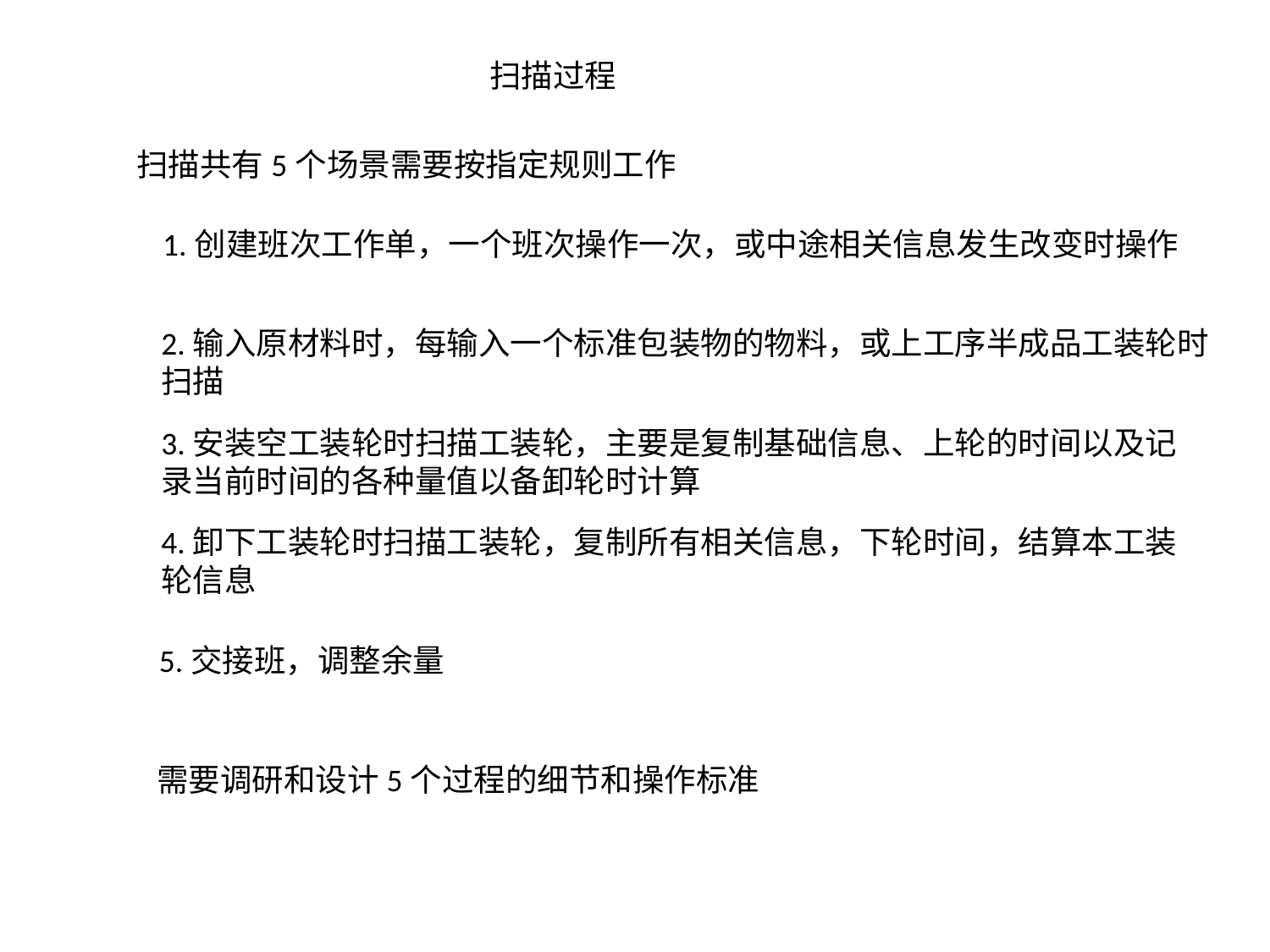

扫描过程
扫描共有5个场景需要按指定规则工作
1.创建班次工作单，一个班次操作一次，或中途相关信息发生改变时操作
2.输入原材料时，每输入一个标准包装物的物料，或上工序半成品工装轮时扫描
3.安装空工装轮时扫描工装轮，主要是复制基础信息、上轮的时间以及记录当前时间的各种量值以备卸轮时计算
4.卸下工装轮时扫描工装轮，复制所有相关信息，下轮时间，结算本工装轮信息
5.交接班，调整余量
需要调研和设计5个过程的细节和操作标准